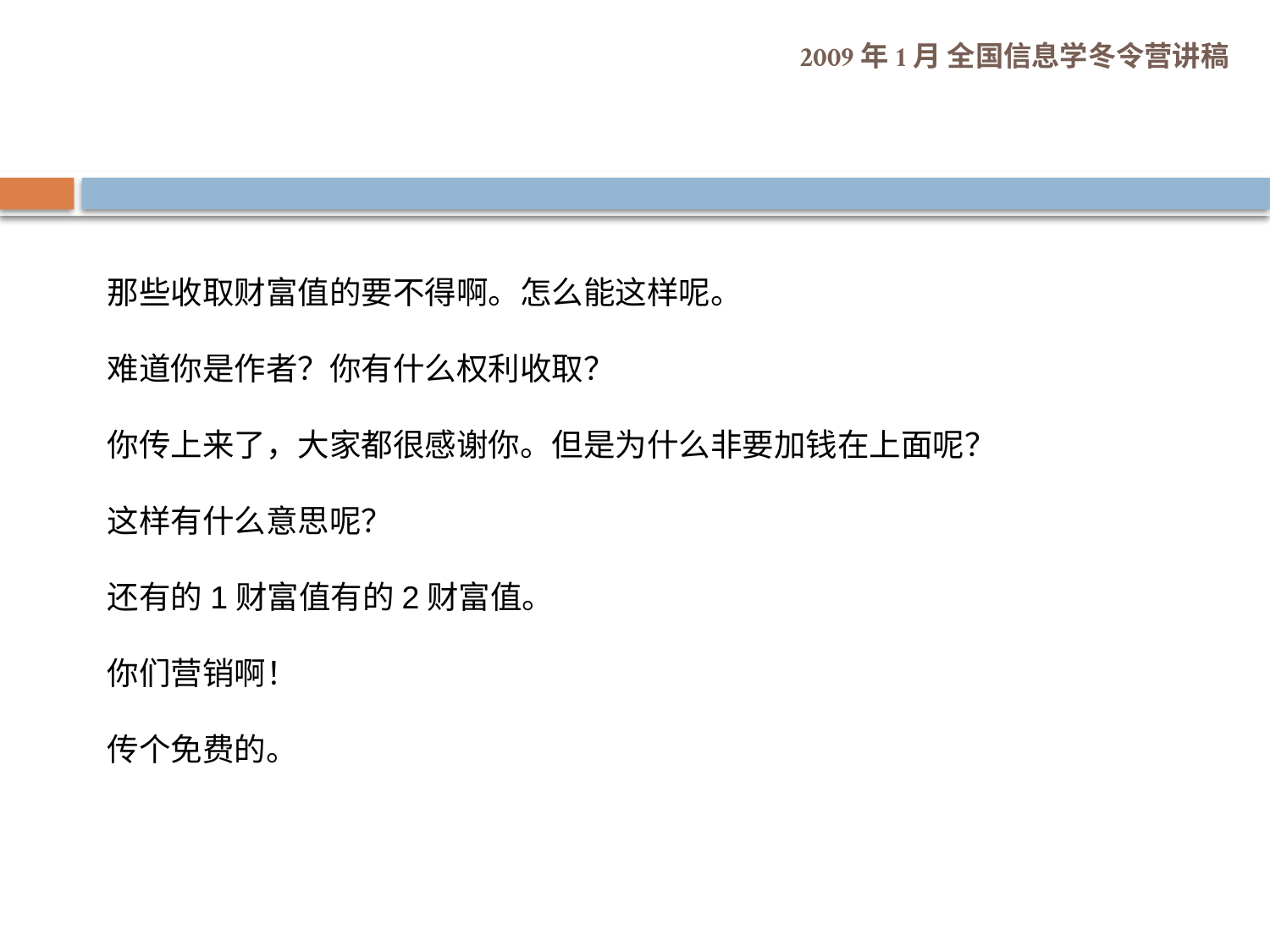

那些收取财富值的要不得啊。怎么能这样呢。

难道你是作者？你有什么权利收取？

你传上来了，大家都很感谢你。但是为什么非要加钱在上面呢？

这样有什么意思呢？

还有的1财富值有的2财富值。

你们营销啊！

传个免费的。